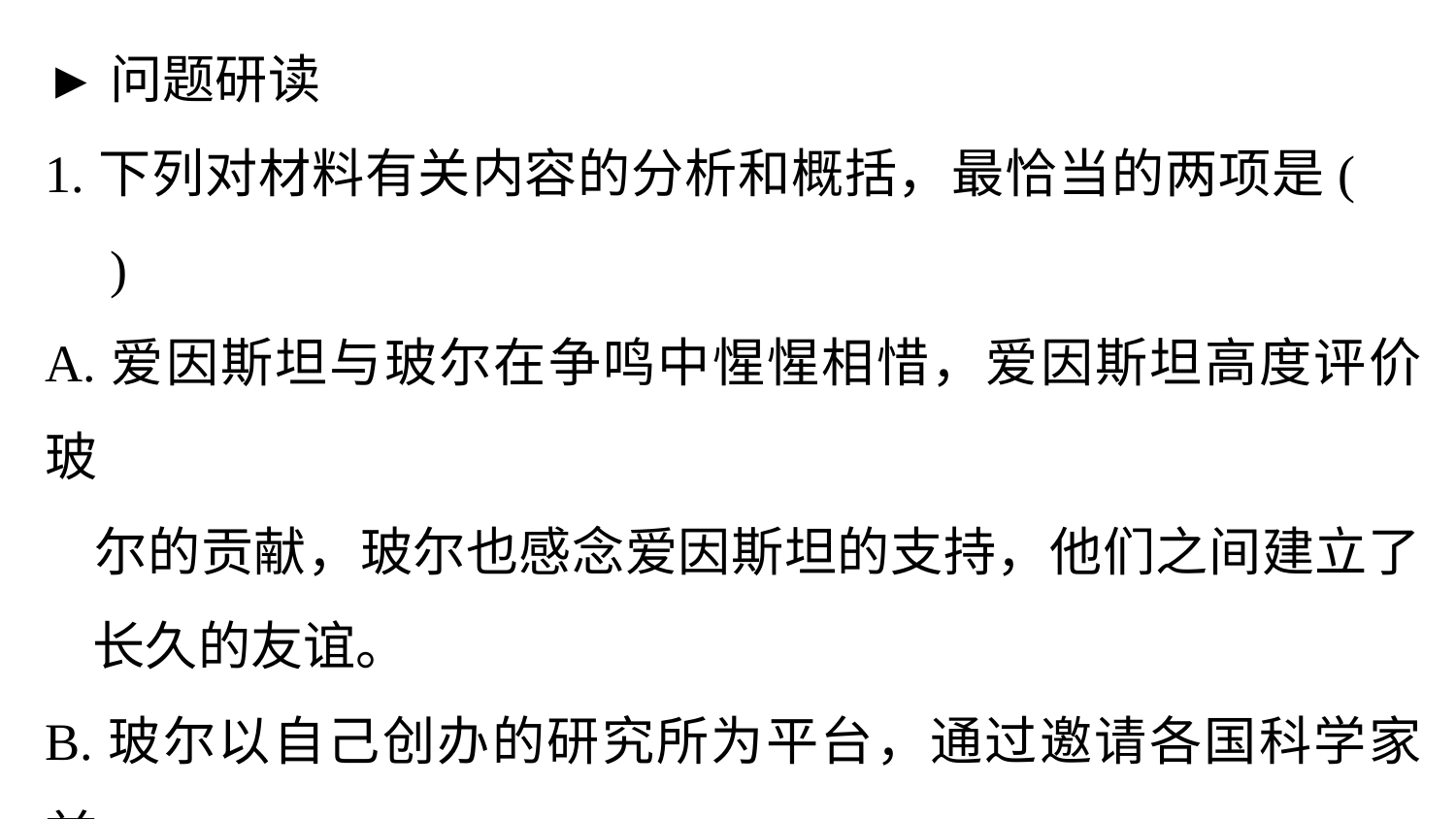

►问题研读
1.下列对材料有关内容的分析和概括，最恰当的两项是(　　)
A.爱因斯坦与玻尔在争鸣中惺惺相惜，爱因斯坦高度评价玻
    尔的贡献，玻尔也感念爱因斯坦的支持，他们之间建立了
    长久的友谊。
B.玻尔以自己创办的研究所为平台，通过邀请各国科学家前
   来交流学习，使团队的成员能有机会博采众长，不断发展
   量子力学理论。